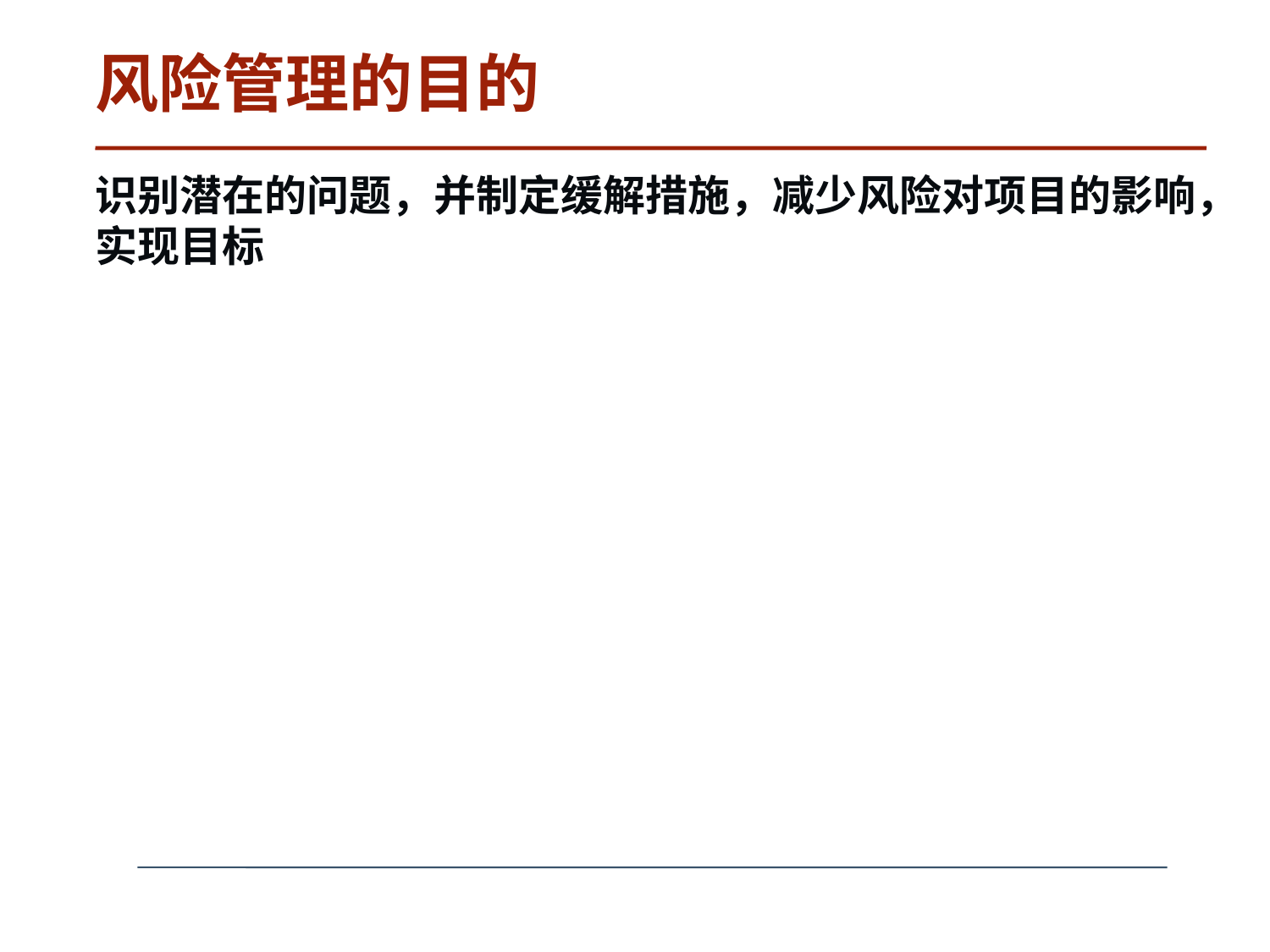

# 风险管理的目的
识别潜在的问题，并制定缓解措施，减少风险对项目的影响，实现目标